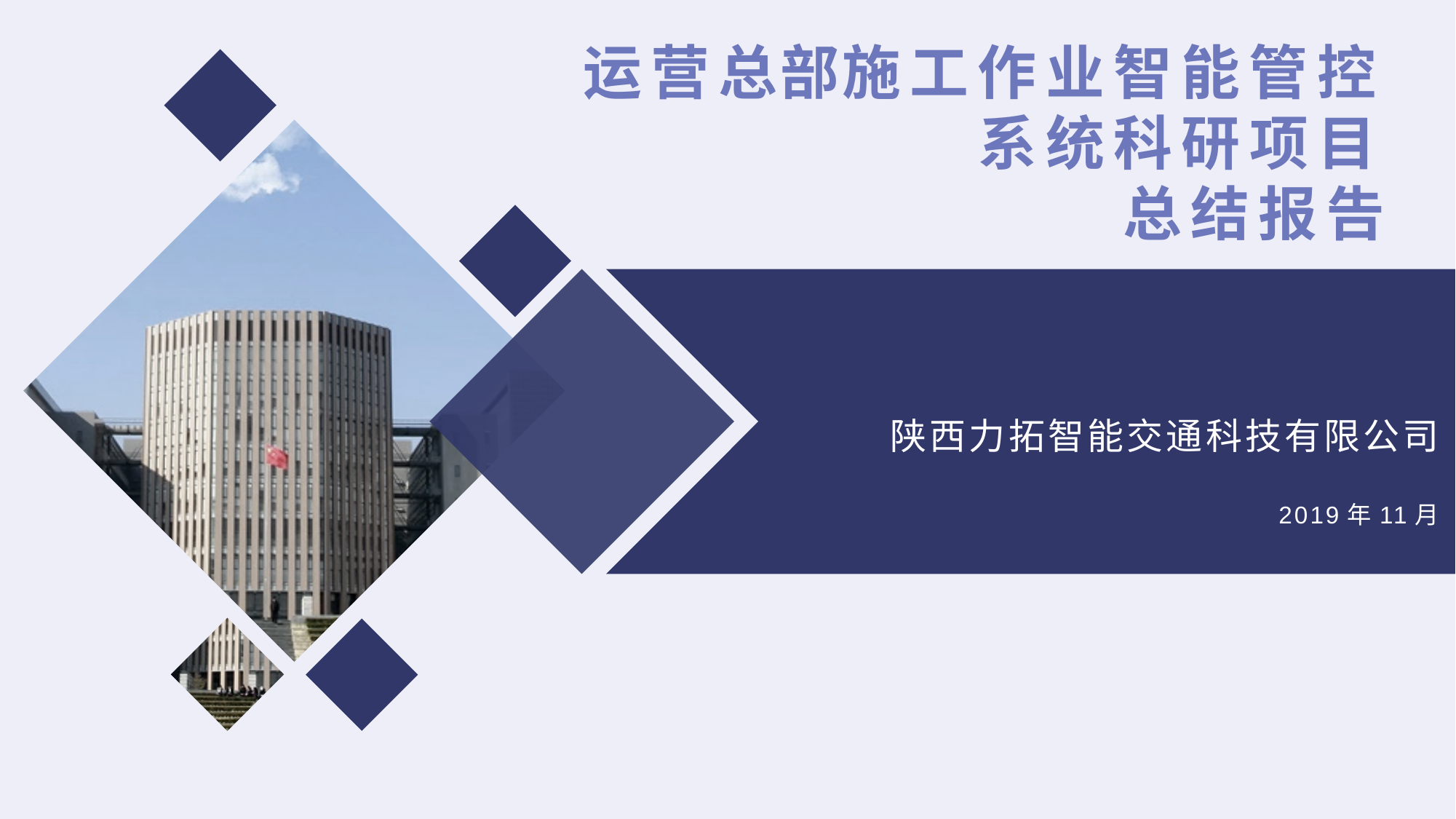

# 运营总部施工作业智能管控系统科研项目 总结报告
陕西力拓智能交通科技有限公司

2019年11月